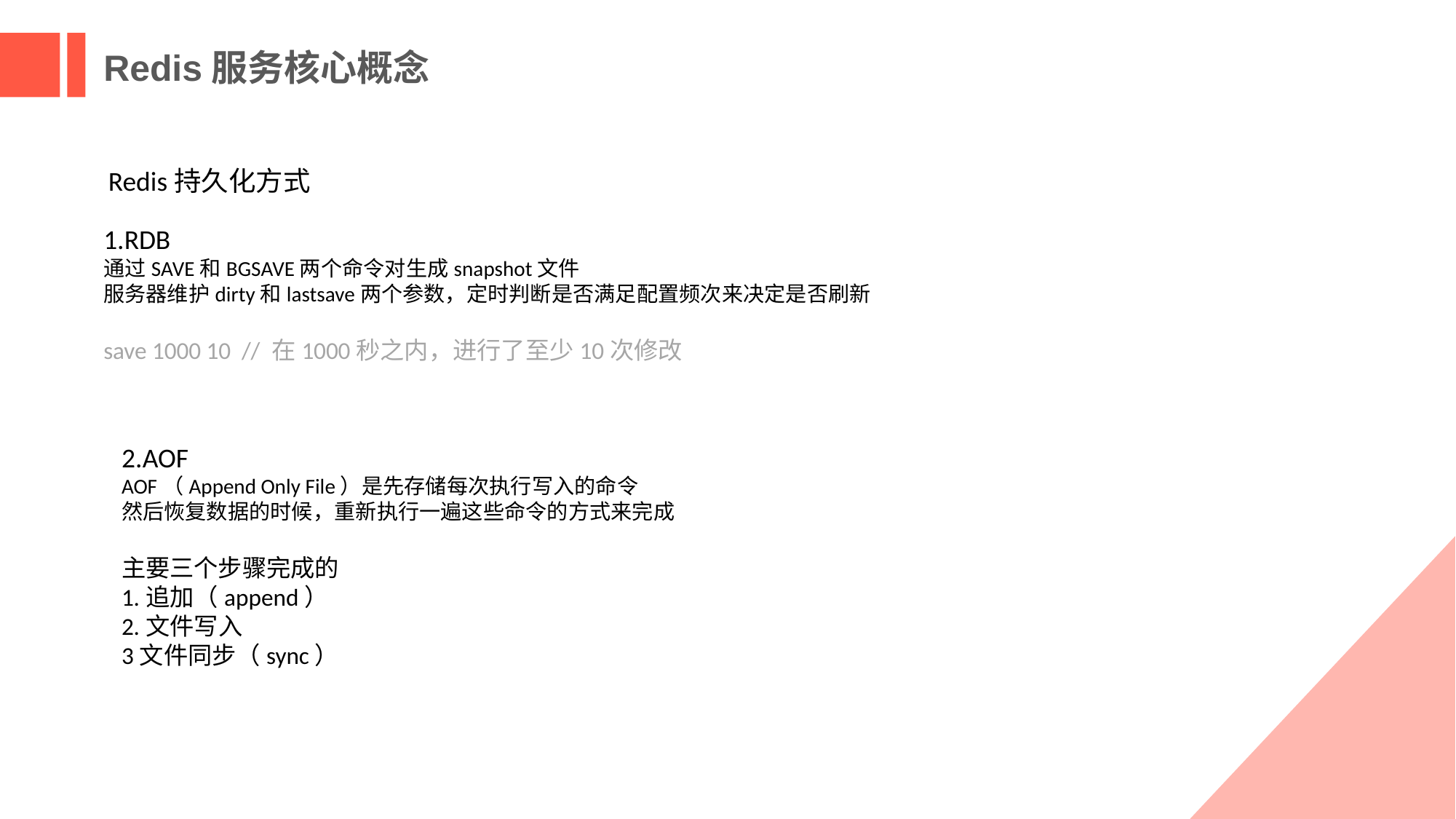

Redis服务核心概念
Redis持久化方式
1.RDB
通过SAVE和BGSAVE两个命令对生成snapshot文件
服务器维护dirty和lastsave两个参数，定时判断是否满足配置频次来决定是否刷新

save 1000 10  // 在1000秒之内，进行了至少10次修改

2.AOF
AOF（Append Only File）是先存储每次执行写入的命令
然后恢复数据的时候，重新执行一遍这些命令的方式来完成

主要三个步骤完成的
1.追加（append）
2.文件写入
3文件同步（sync）